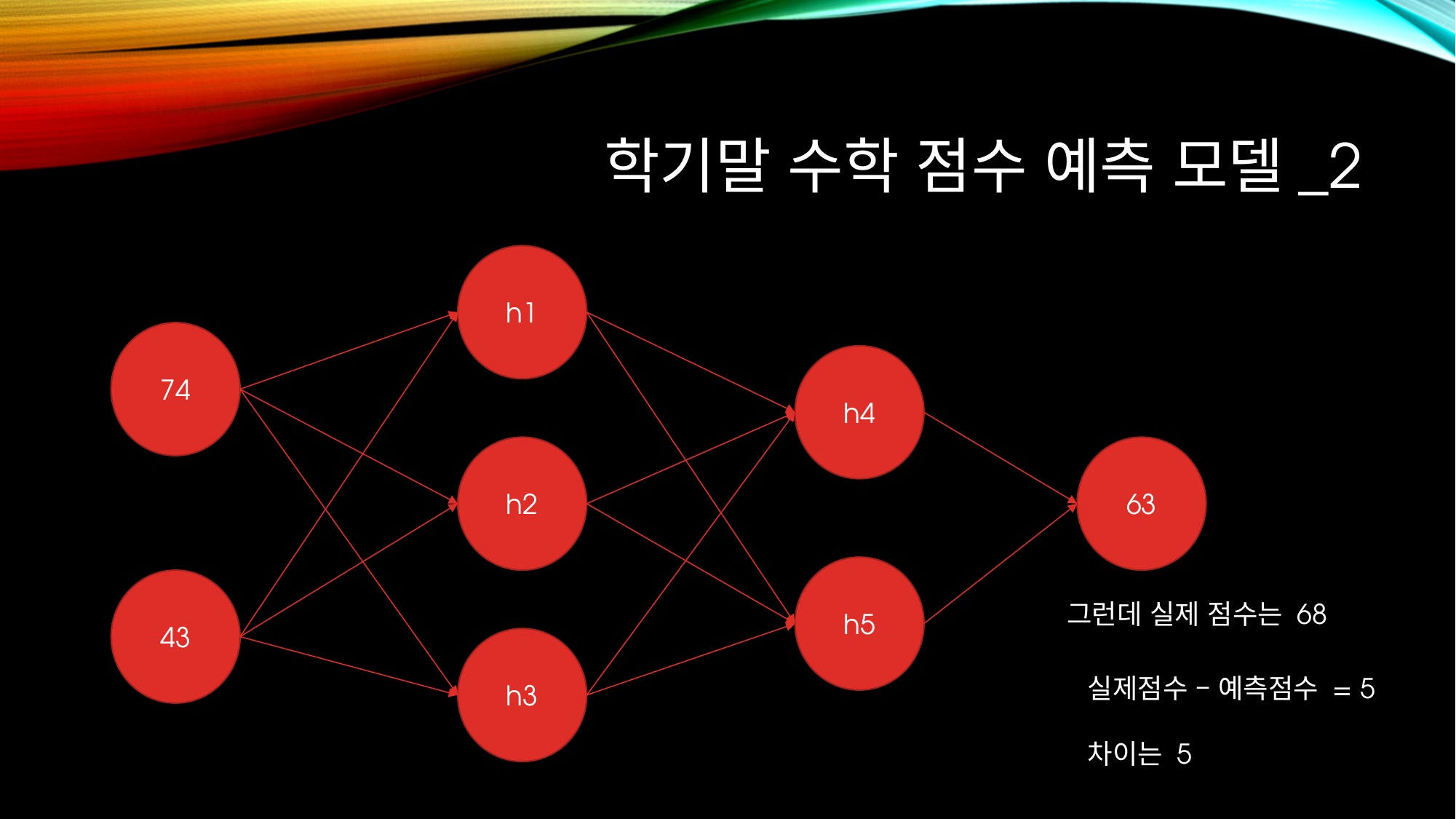

# 학기말 수학 점수 예측 모델_2
h1
74
h4
h2
63
h5
43
그런데 실제 점수는 68
h3
실제점수 – 예측점수 = 5

차이는 5